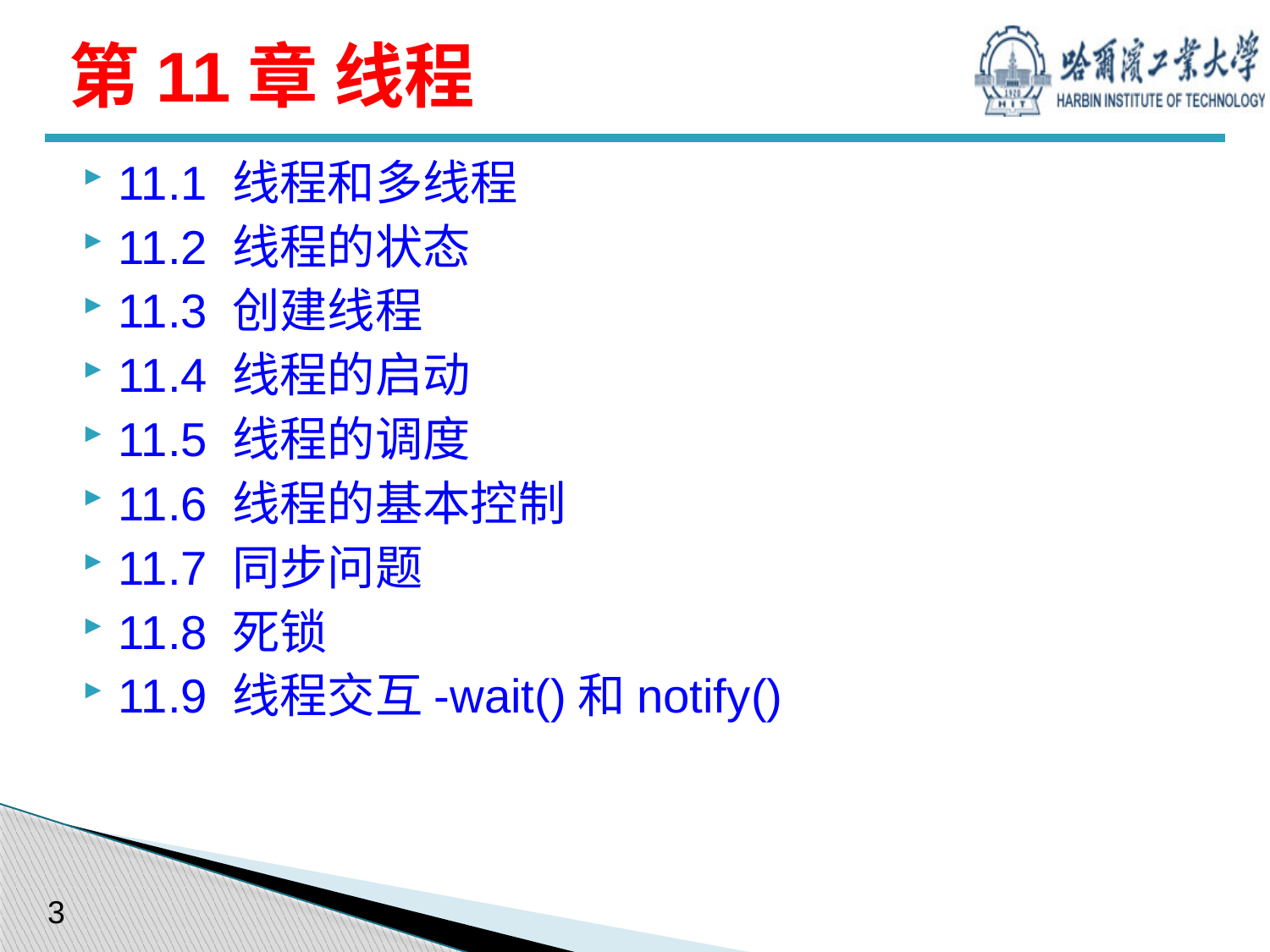

# 第11章 线程
11.1 线程和多线程
11.2 线程的状态
11.3 创建线程
11.4 线程的启动
11.5 线程的调度
11.6 线程的基本控制
11.7 同步问题
11.8 死锁
11.9 线程交互-wait()和notify()